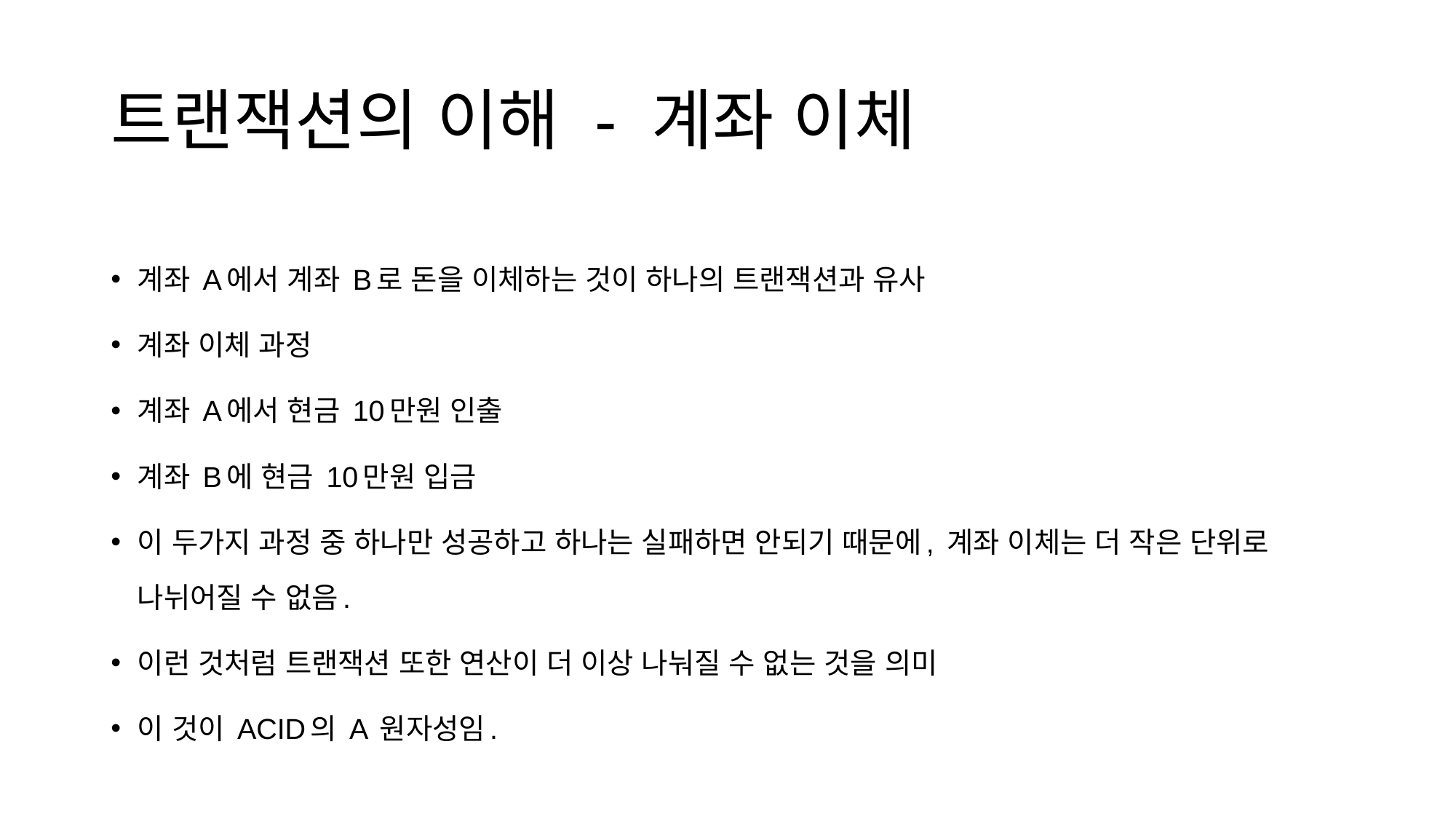

# 트랜잭션의 이해 - 계좌 이체
계좌 A에서 계좌 B로 돈을 이체하는 것이 하나의 트랜잭션과 유사
계좌 이체 과정
계좌 A에서 현금 10만원 인출
계좌 B에 현금 10만원 입금
이 두가지 과정 중 하나만 성공하고 하나는 실패하면 안되기 때문에, 계좌 이체는 더 작은 단위로 나뉘어질 수 없음.
이런 것처럼 트랜잭션 또한 연산이 더 이상 나눠질 수 없는 것을 의미
이 것이 ACID의 A 원자성임.